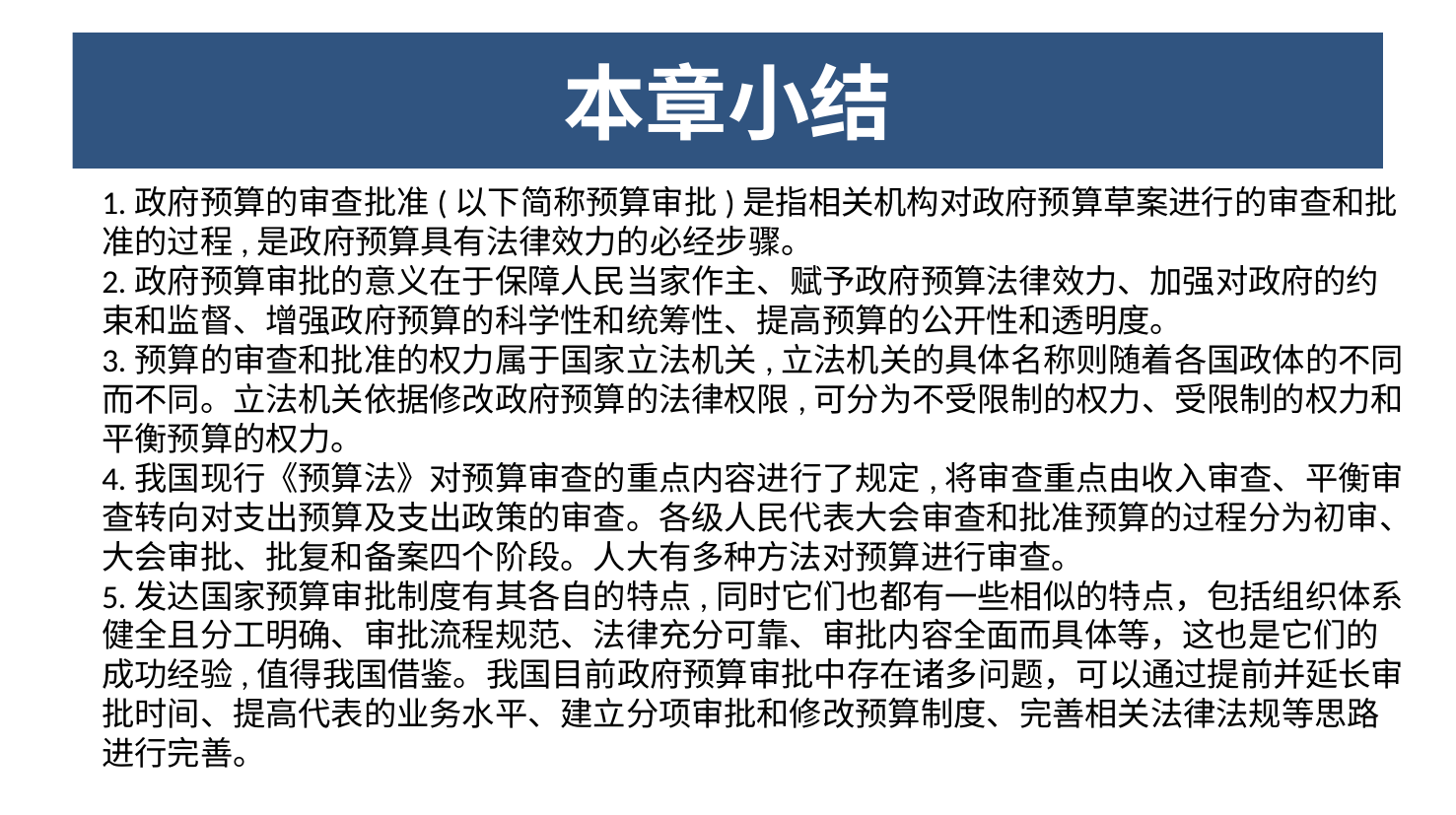

# 本章小结
1.政府预算的审查批准(以下简称预算审批)是指相关机构对政府预算草案进行的审查和批准的过程,是政府预算具有法律效力的必经步骤。
2.政府预算审批的意义在于保障人民当家作主、赋予政府预算法律效力、加强对政府的约束和监督、增强政府预算的科学性和统筹性、提高预算的公开性和透明度。
3.预算的审查和批准的权力属于国家立法机关,立法机关的具体名称则随着各国政体的不同而不同。立法机关依据修改政府预算的法律权限,可分为不受限制的权力、受限制的权力和平衡预算的权力。
4.我国现行《预算法》对预算审查的重点内容进行了规定,将审查重点由收入审查、平衡审查转向对支出预算及支出政策的审查。各级人民代表大会审查和批准预算的过程分为初审、大会审批、批复和备案四个阶段。人大有多种方法对预算进行审查。
5.发达国家预算审批制度有其各自的特点,同时它们也都有一些相似的特点，包括组织体系健全且分工明确、审批流程规范、法律充分可靠、审批内容全面而具体等，这也是它们的成功经验,值得我国借鉴。我国目前政府预算审批中存在诸多问题，可以通过提前并延长审批时间、提高代表的业务水平、建立分项审批和修改预算制度、完善相关法律法规等思路进行完善。